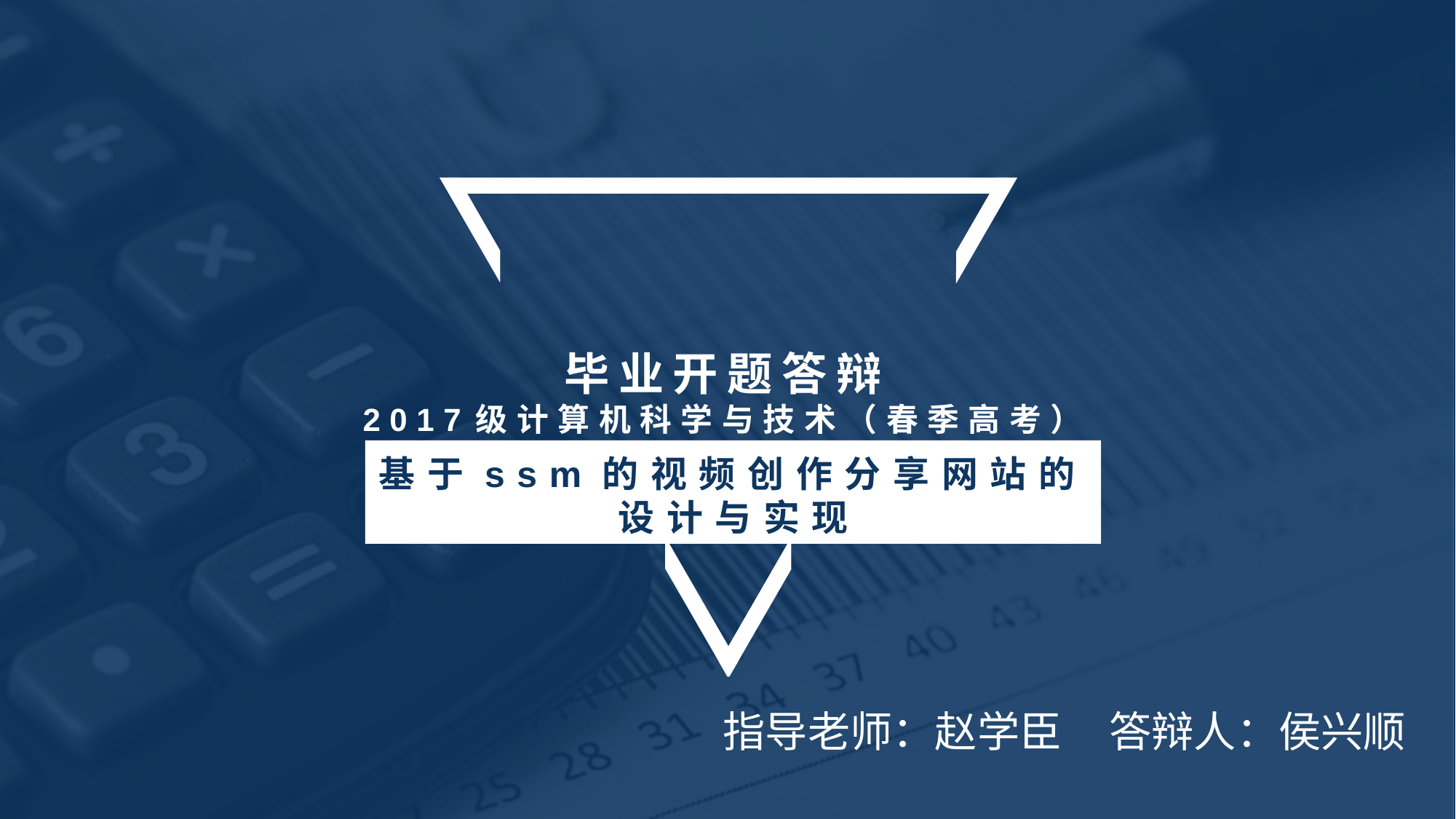

# 毕业开题答辩 2017级计算机科学与技术（春季高考）
基于ssm的视频创作分享网站的设计与实现
指导老师：赵学臣     答辩人：侯兴顺